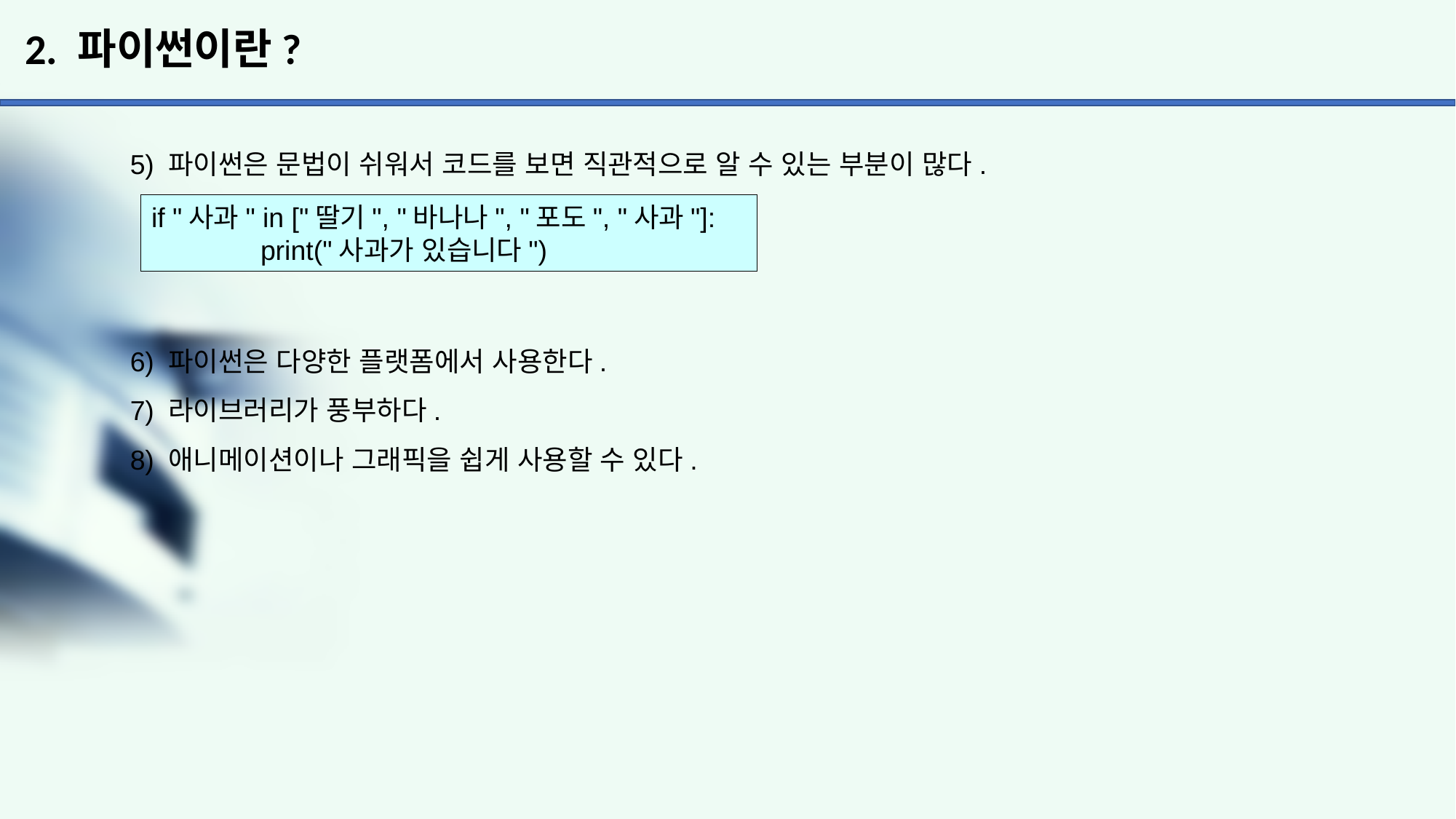

# 2. 파이썬이란?
5) 파이썬은 문법이 쉬워서 코드를 보면 직관적으로 알 수 있는 부분이 많다.

6) 파이썬은 다양한 플랫폼에서 사용한다.
7) 라이브러리가 풍부하다.
8) 애니메이션이나 그래픽을 쉽게 사용할 수 있다.
if "사과" in ["딸기", "바나나", "포도", "사과"]:
	print("사과가 있습니다")